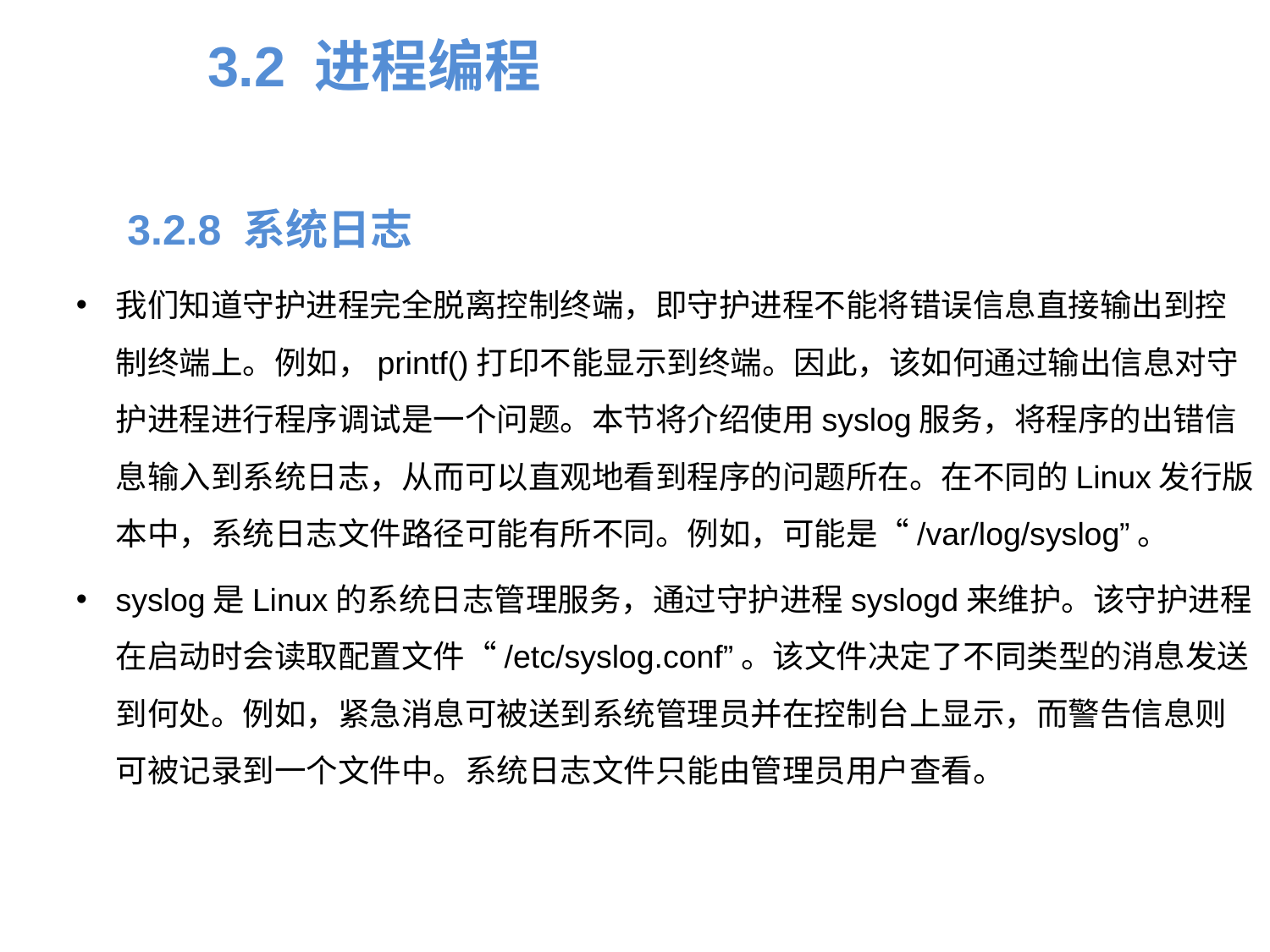

3.2 进程编程
3.2.8 系统日志
我们知道守护进程完全脱离控制终端，即守护进程不能将错误信息直接输出到控制终端上。例如，printf()打印不能显示到终端。因此，该如何通过输出信息对守护进程进行程序调试是一个问题。本节将介绍使用syslog服务，将程序的出错信息输入到系统日志，从而可以直观地看到程序的问题所在。在不同的Linux发行版本中，系统日志文件路径可能有所不同。例如，可能是“/var/log/syslog”。
syslog是Linux的系统日志管理服务，通过守护进程syslogd来维护。该守护进程在启动时会读取配置文件“/etc/syslog.conf”。该文件决定了不同类型的消息发送到何处。例如，紧急消息可被送到系统管理员并在控制台上显示，而警告信息则可被记录到一个文件中。系统日志文件只能由管理员用户查看。